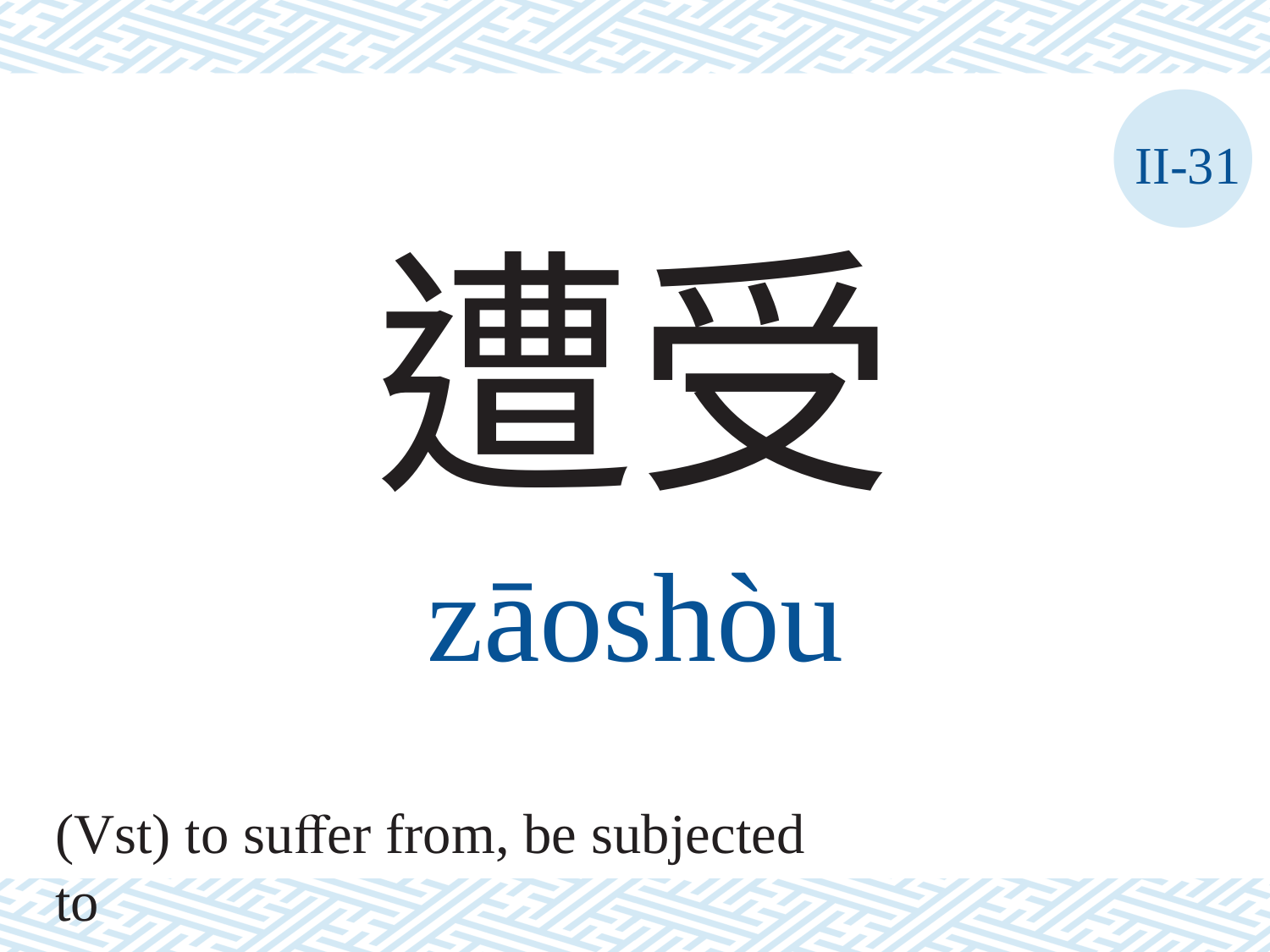

II-31
遭受
zāoshòu
(Vst) to suﬀer from, be subjected to